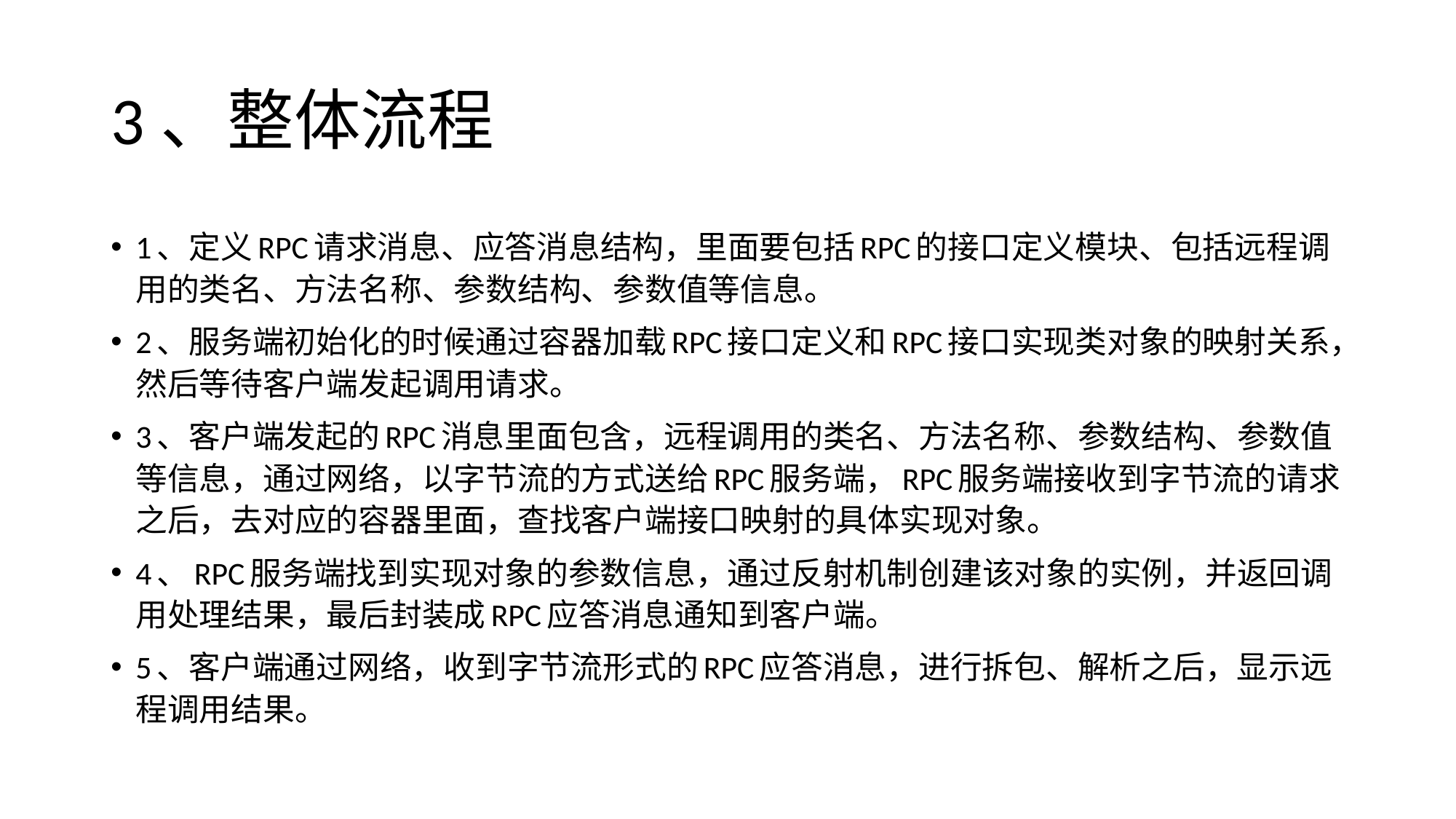

# 3、整体流程
1、定义RPC请求消息、应答消息结构，里面要包括RPC的接口定义模块、包括远程调用的类名、方法名称、参数结构、参数值等信息。
2、服务端初始化的时候通过容器加载RPC接口定义和RPC接口实现类对象的映射关系，然后等待客户端发起调用请求。
3、客户端发起的RPC消息里面包含，远程调用的类名、方法名称、参数结构、参数值等信息，通过网络，以字节流的方式送给RPC服务端，RPC服务端接收到字节流的请求之后，去对应的容器里面，查找客户端接口映射的具体实现对象。
4、RPC服务端找到实现对象的参数信息，通过反射机制创建该对象的实例，并返回调用处理结果，最后封装成RPC应答消息通知到客户端。
5、客户端通过网络，收到字节流形式的RPC应答消息，进行拆包、解析之后，显示远程调用结果。